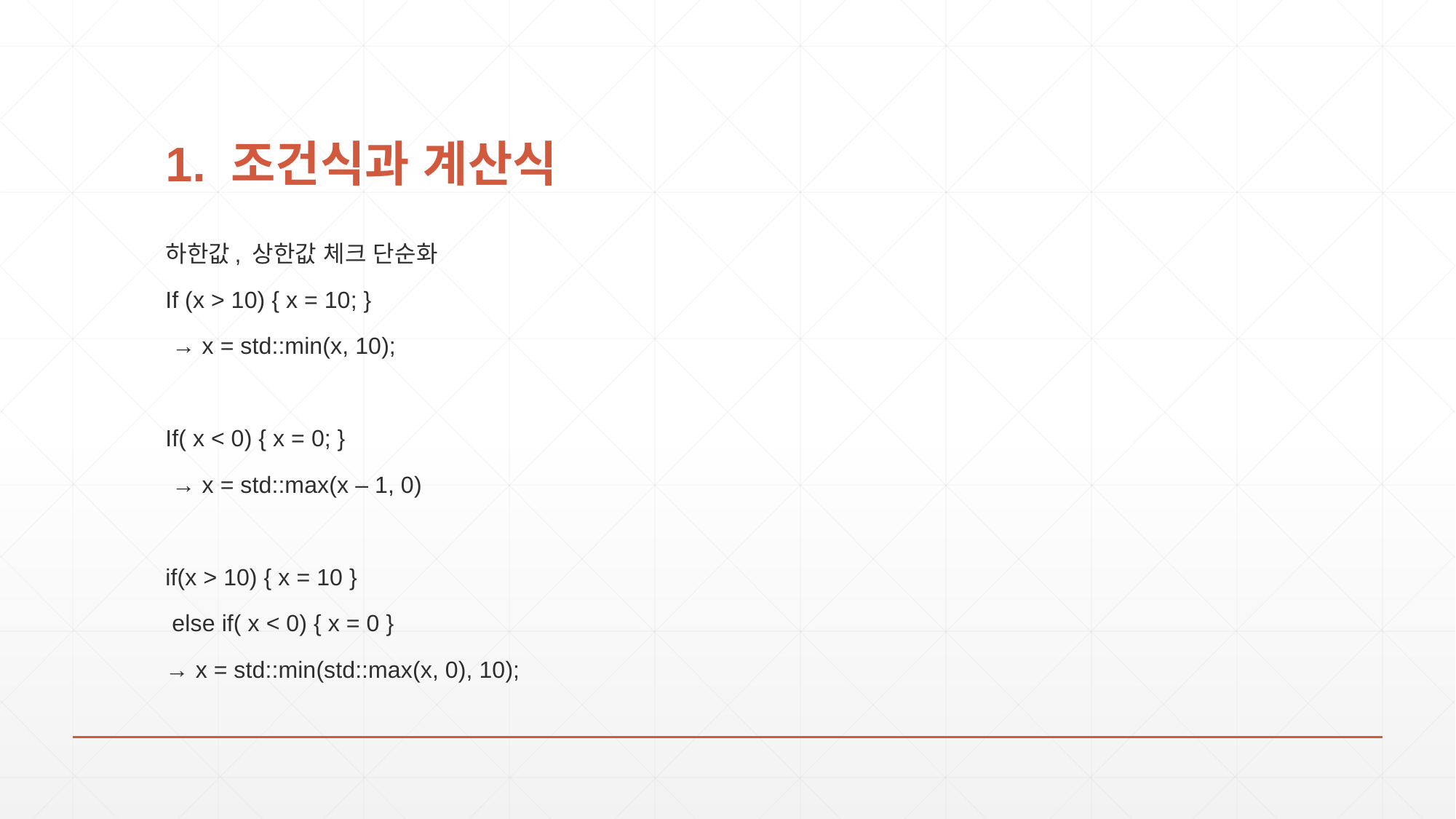

# 1. 조건식과 계산식
하한값, 상한값 체크 단순화
If (x > 10) { x = 10; }
 → x = std::min(x, 10);

If( x < 0) { x = 0; }
 → x = std::max(x – 1, 0)

if(x > 10) { x = 10 }
 else if( x < 0) { x = 0 }
→ x = std::min(std::max(x, 0), 10);